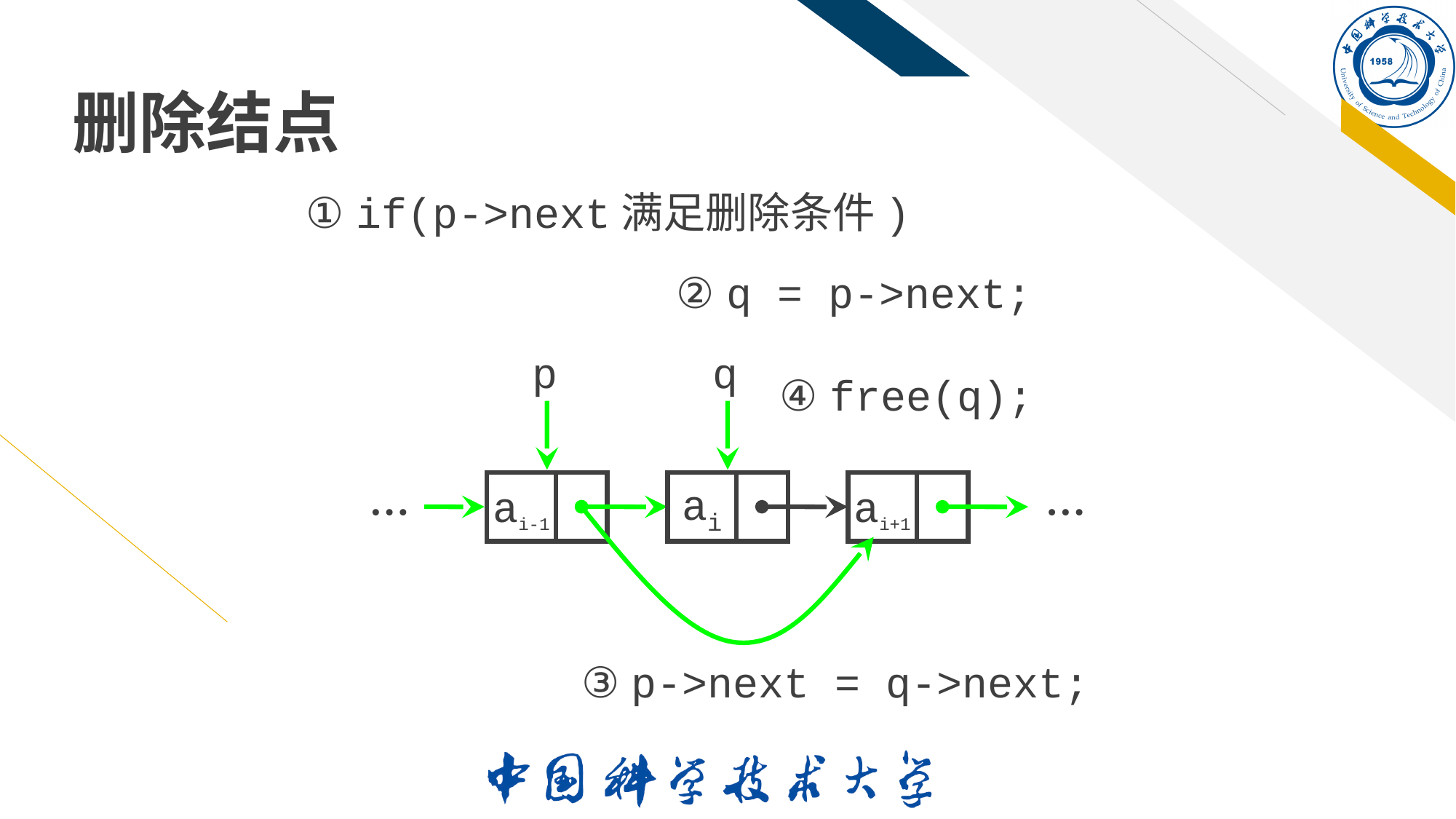

# 删除结点
① if(p->next满足删除条件)
② q = p->next;
p

q

④ free(q);
...
...
ai-1

ai

ai+1

③ p->next = q->next;